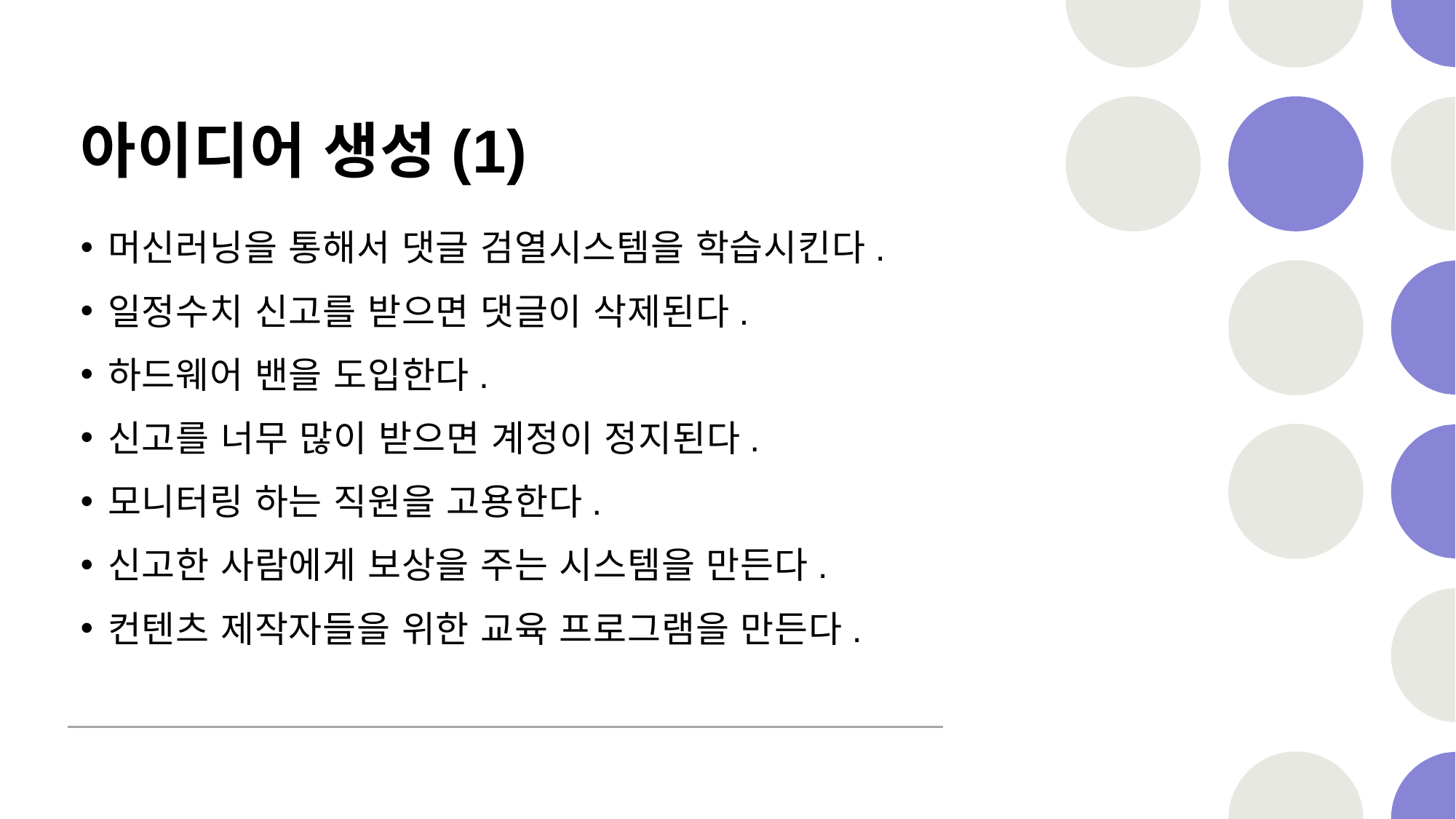

# 아이디어 생성(1)
머신러닝을 통해서 댓글 검열시스템을 학습시킨다.
일정수치 신고를 받으면 댓글이 삭제된다.
하드웨어 밴을 도입한다.
신고를 너무 많이 받으면 계정이 정지된다.
모니터링 하는 직원을 고용한다.
신고한 사람에게 보상을 주는 시스템을 만든다.
컨텐츠 제작자들을 위한 교육 프로그램을 만든다.